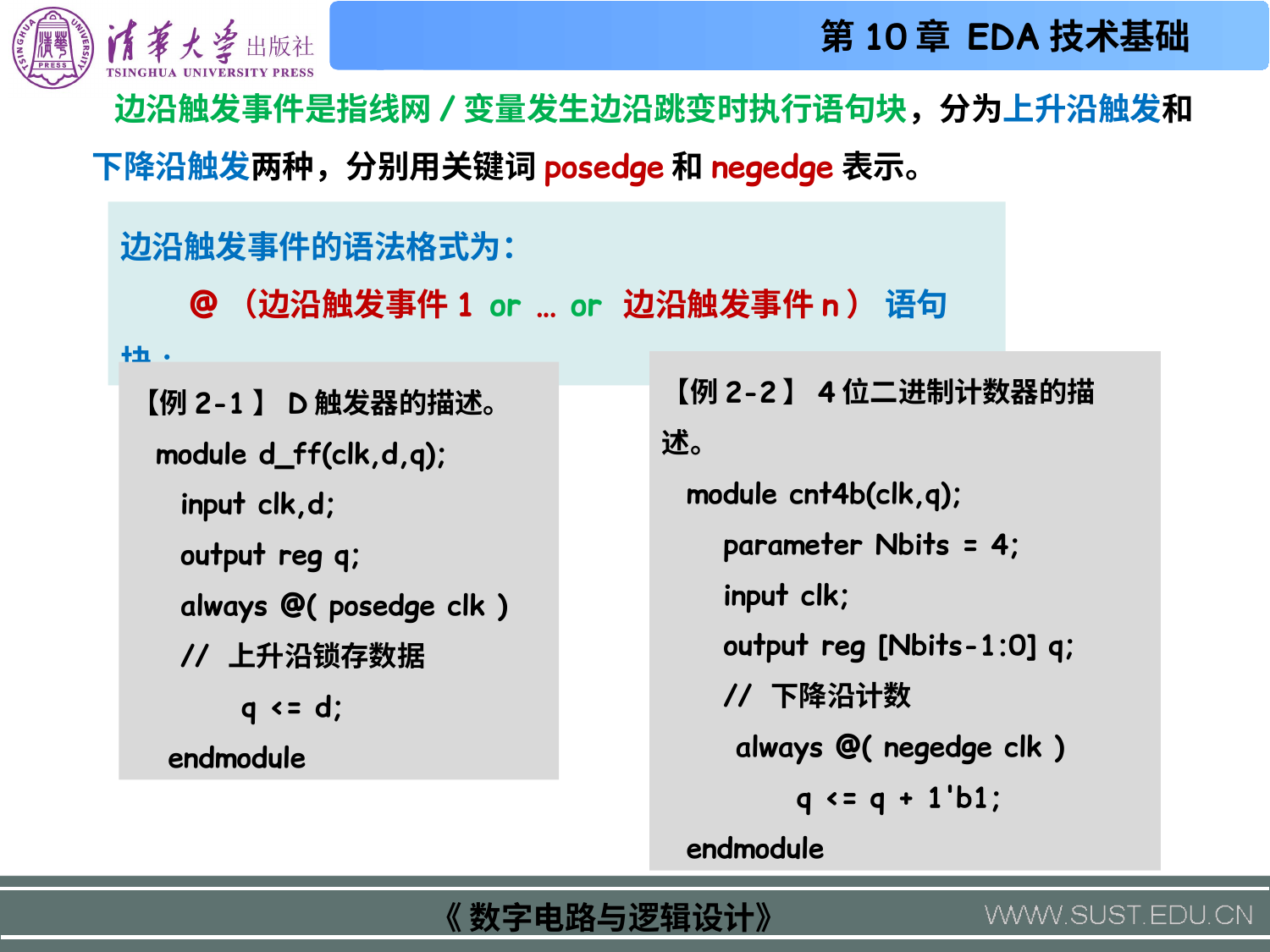

边沿触发事件是指线网/变量发生边沿跳变时执行语句块，分为上升沿触发和下降沿触发两种，分别用关键词posedge和negedge表示。
边沿触发事件的语法格式为：
     @（边沿触发事件1 or … or 边沿触发事件n） 语句块;
【例2-2】4位二进制计数器的描述。
  module cnt4b(clk,q);
     parameter Nbits = 4;
     input clk;
     output reg [Nbits-1:0] q;
     // 下降沿计数
      always @( negedge clk )
           q <= q + 1'b1;
  endmodule
【例2-1】D触发器的描述。
  module d_ff(clk,d,q);
    input clk,d;
    output reg q;
    always @( posedge clk )
    // 上升沿锁存数据
         q <= d;
   endmodule